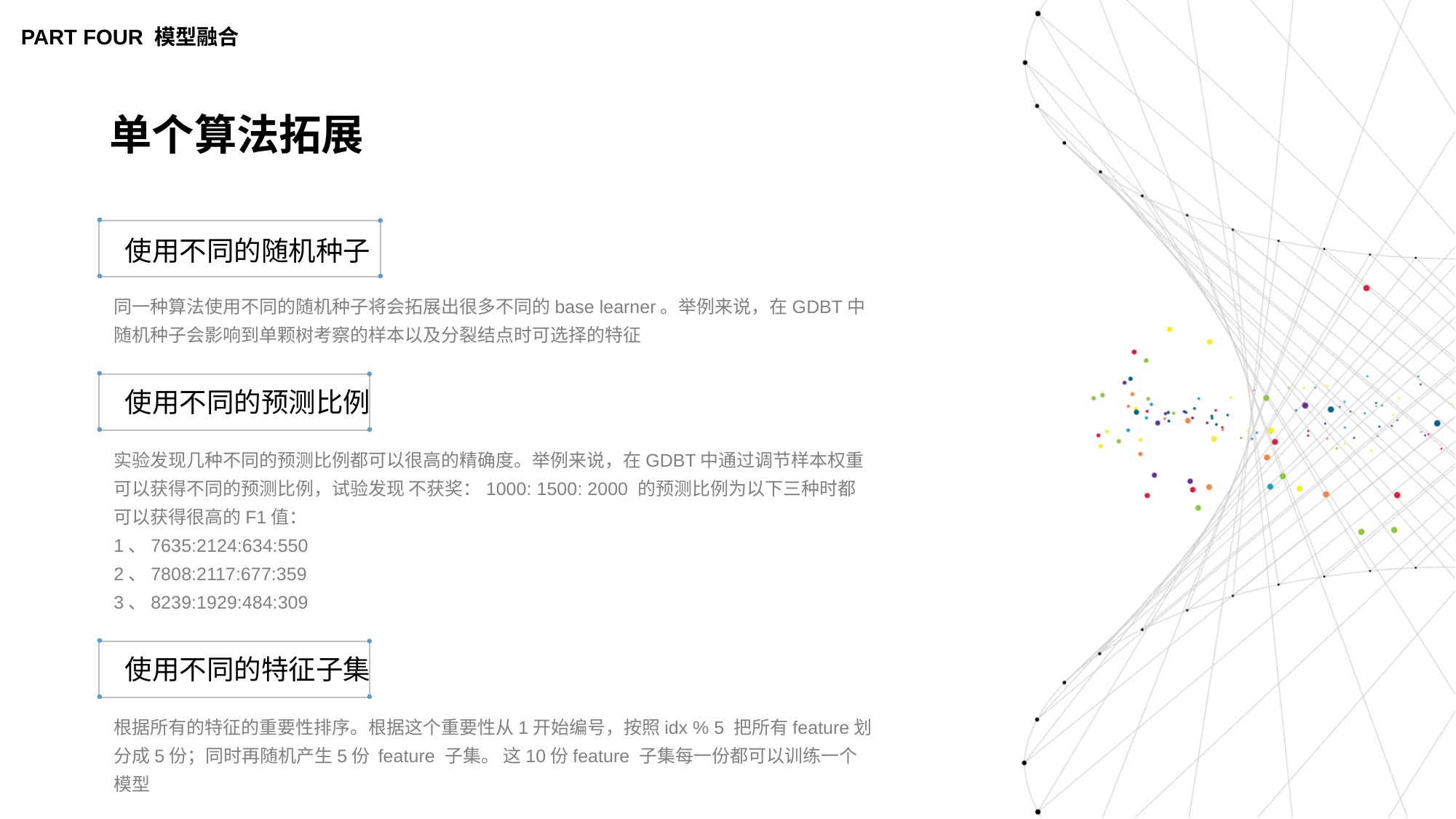

PART FOUR 模型融合
单个算法拓展

使用不同的随机种子
同一种算法使用不同的随机种子将会拓展出很多不同的base learner。举例来说，在GDBT中随机种子会影响到单颗树考察的样本以及分裂结点时可选择的特征

使用不同的预测比例
实验发现几种不同的预测比例都可以很高的精确度。举例来说，在GDBT中通过调节样本权重可以获得不同的预测比例，试验发现 不获奖：1000: 1500: 2000 的预测比例为以下三种时都可以获得很高的F1值：
1、7635:2124:634:550
2、7808:2117:677:359
3、8239:1929:484:309

使用不同的特征子集
根据所有的特征的重要性排序。根据这个重要性从1开始编号，按照idx % 5 把所有feature划分成5份；同时再随机产生5份 feature 子集。 这10份feature 子集每一份都可以训练一个模型